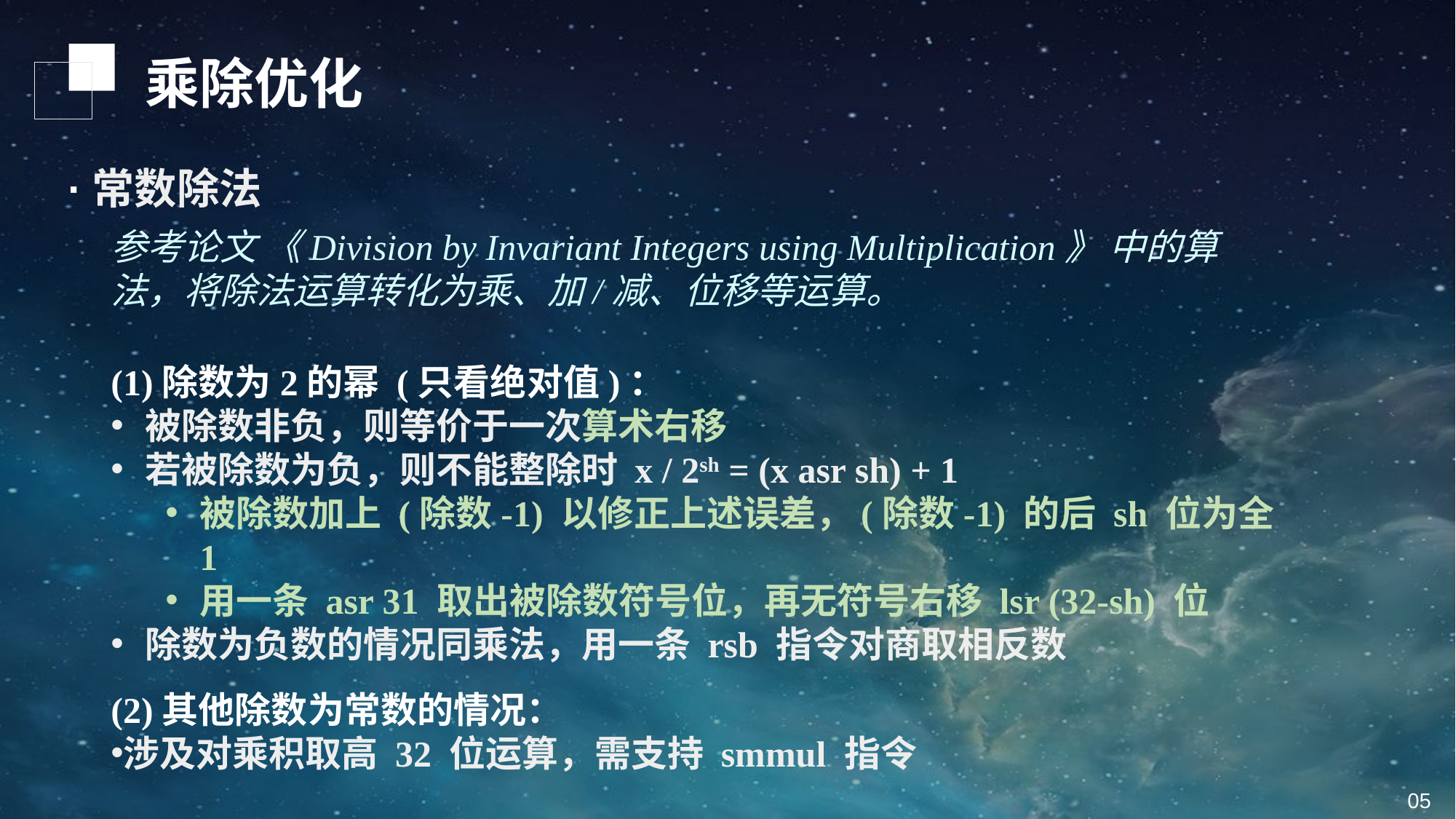

乘除优化

·常数除法
参考论文 《Division by Invariant Integers using Multiplication》 中的算法，将除法运算转化为乘、加/减、位移等运算。
(1)除数为2的幂 (只看绝对值)：
被除数非负，则等价于一次算术右移
若被除数为负，则不能整除时 x / 2sh = (x asr sh) + 1
被除数加上 (除数-1) 以修正上述误差，(除数-1) 的后 sh 位为全 1
用一条 asr 31 取出被除数符号位，再无符号右移 lsr (32-sh) 位
除数为负数的情况同乘法，用一条 rsb 指令对商取相反数
(2)其他除数为常数的情况：
涉及对乘积取高 32 位运算，需支持 smmul 指令

05